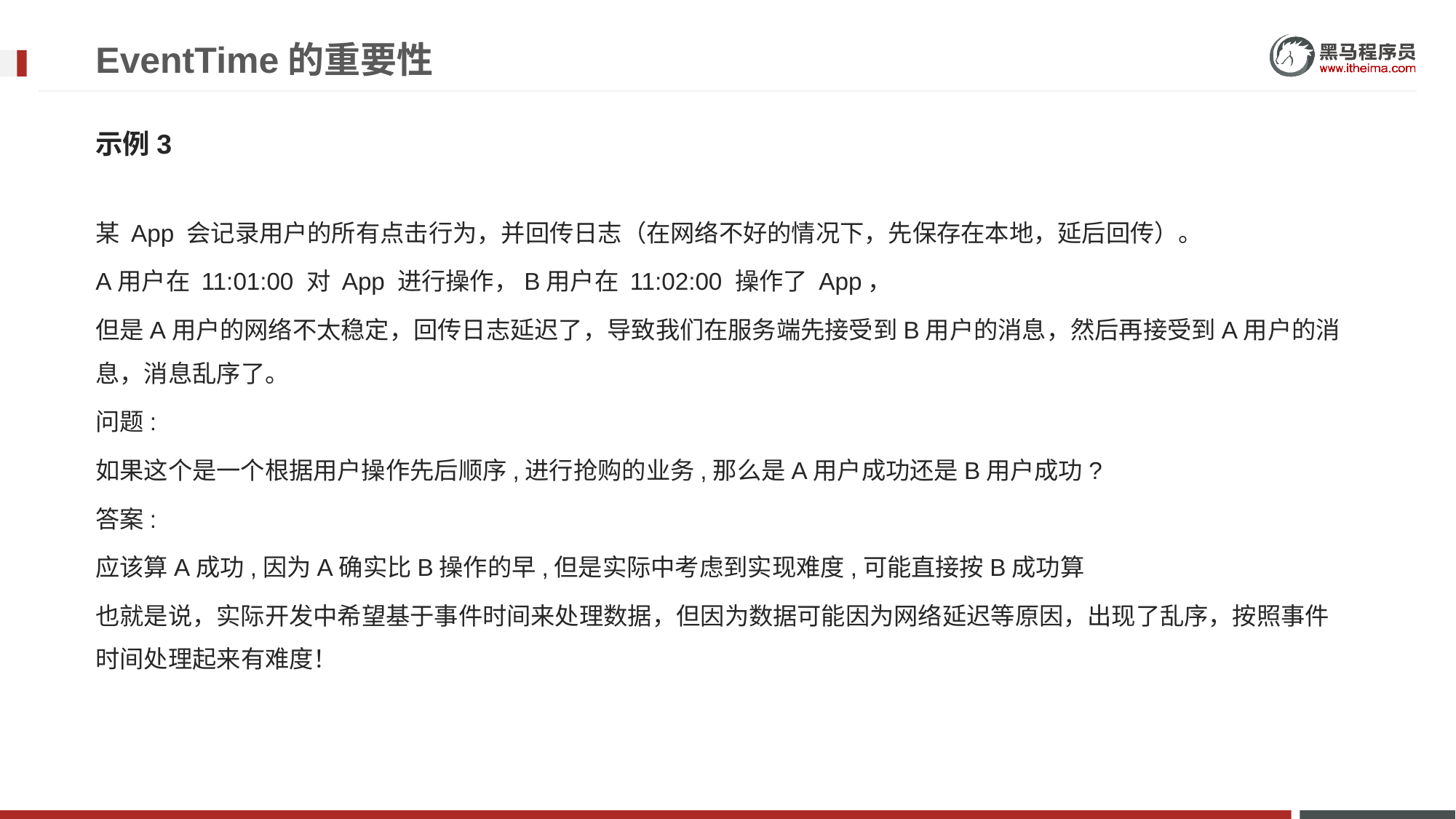

# EventTime的重要性
示例3
某 App 会记录用户的所有点击行为，并回传日志（在网络不好的情况下，先保存在本地，延后回传）。
A用户在 11:01:00 对 App 进行操作，B用户在 11:02:00 操作了 App，
但是A用户的网络不太稳定，回传日志延迟了，导致我们在服务端先接受到B用户的消息，然后再接受到A用户的消息，消息乱序了。
问题:
如果这个是一个根据用户操作先后顺序,进行抢购的业务,那么是A用户成功还是B用户成功?
答案:
应该算A成功,因为A确实比B操作的早,但是实际中考虑到实现难度,可能直接按B成功算
也就是说，实际开发中希望基于事件时间来处理数据，但因为数据可能因为网络延迟等原因，出现了乱序，按照事件时间处理起来有难度！